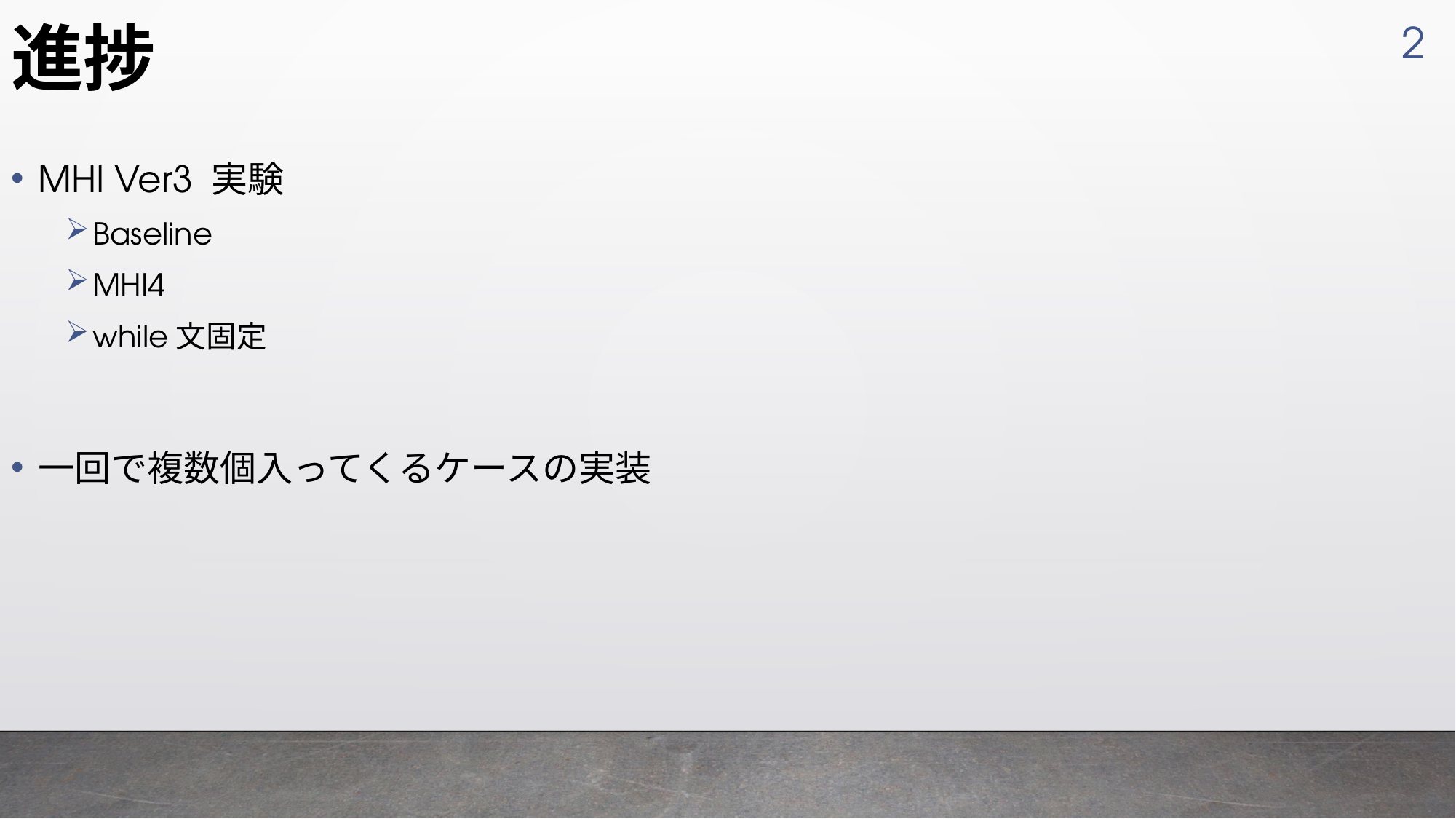

2
# 進捗
MHI Ver3 実験
Baseline
MHI4
while文固定

一回で複数個入ってくるケースの実装